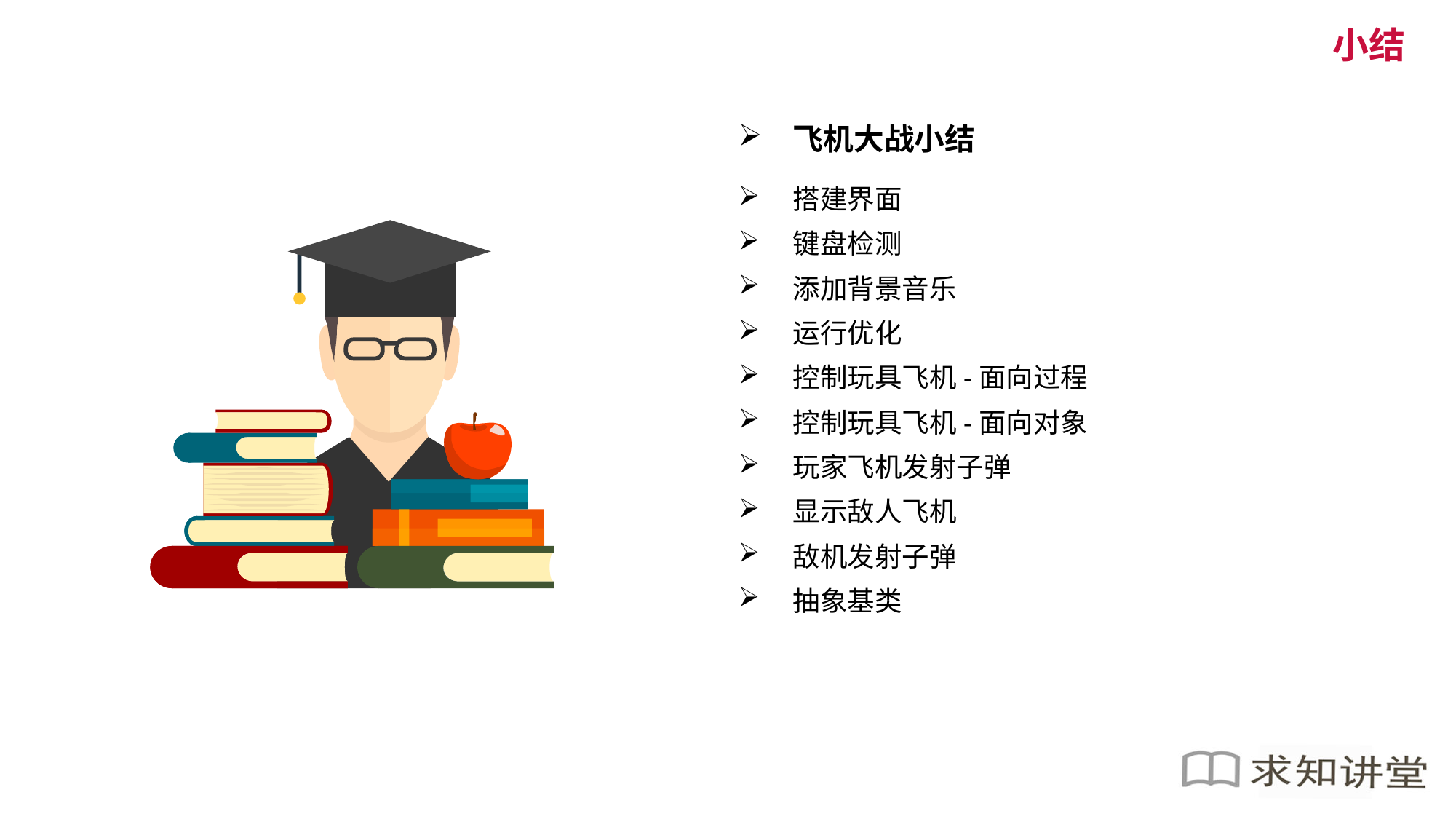

小结
飞机大战小结
搭建界面
键盘检测
添加背景音乐
运行优化
控制玩具飞机-面向过程
控制玩具飞机-面向对象
玩家飞机发射子弹
显示敌人飞机
敌机发射子弹
抽象基类